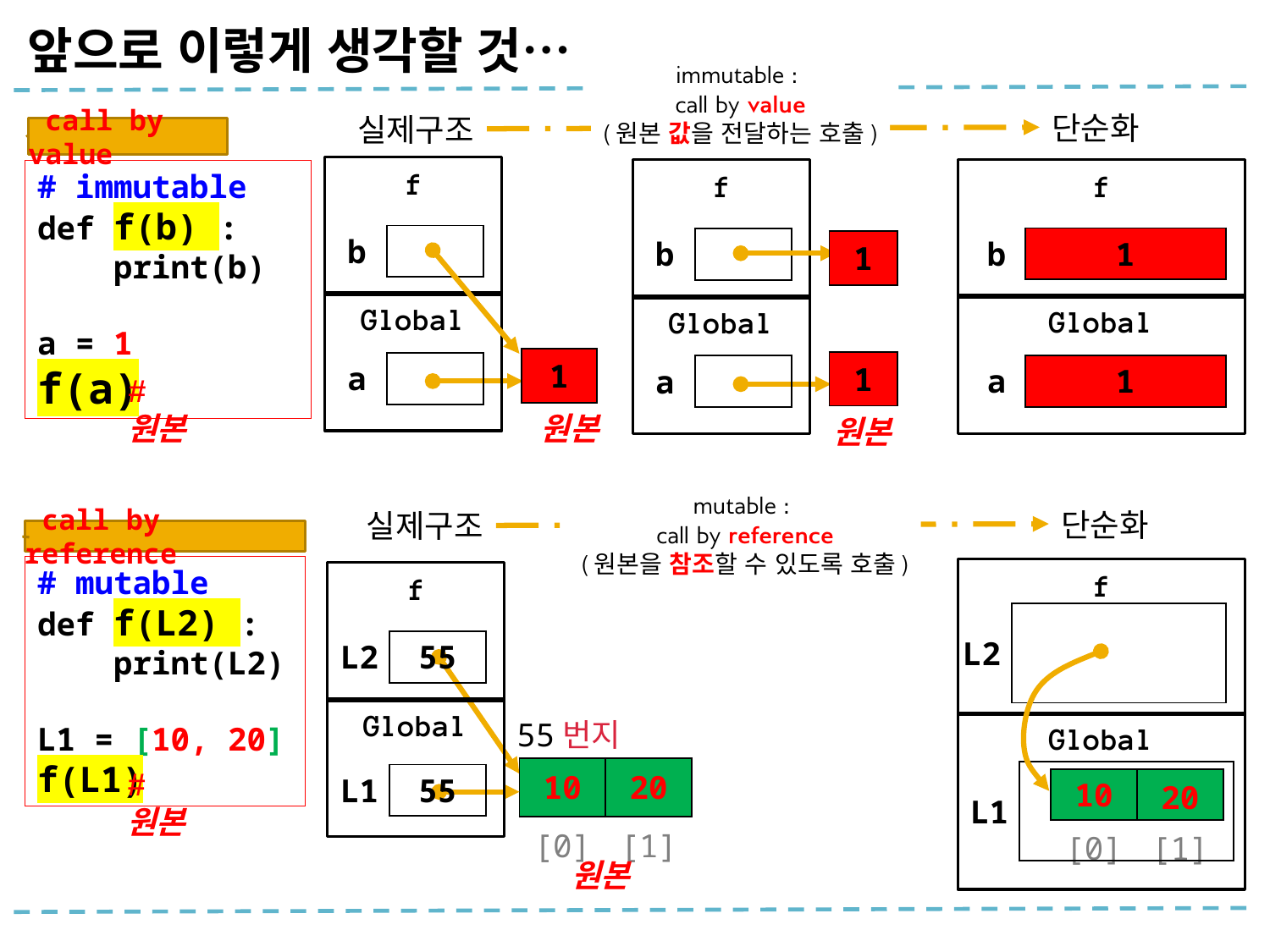

# 앞으로 이렇게 생각할 것…
immutable :
call by value
(원본 값을 전달하는 호출)
단순화
실제구조
 call by value
f
f
f
# immutable
def f(b) :
    print(b)

a = 1
f(a)
| b |  |
| --- | --- |
| b | 1 |
| --- | --- |
| b |  |
| --- | --- |
| 1 |
| --- |
Global
Global
Global
| 1 |
| --- |
| 1 |
| --- |
| a |  |
| --- | --- |
| a | 1 |
| --- | --- |
| a |  |
| --- | --- |
#원본
원본
원본
mutable :
call by reference
(원본을 참조할 수 있도록 호출)
단순화
실제구조
 call by reference
# mutable
def f(L2) :
    print(L2)

L1 = [10, 20]
f(L1)
f
f
| L2 |  |
| --- | --- |
| L2 | 55 |
| --- | --- |

Global
55번지
Global
#원본
| 10 | 20 |
| --- | --- |
| [0] | [1] |
| L1 |  |
| --- | --- |
| L1 | 55 |
| --- | --- |
| 10 | 20 |
| --- | --- |
| [0] | [1] |
원본